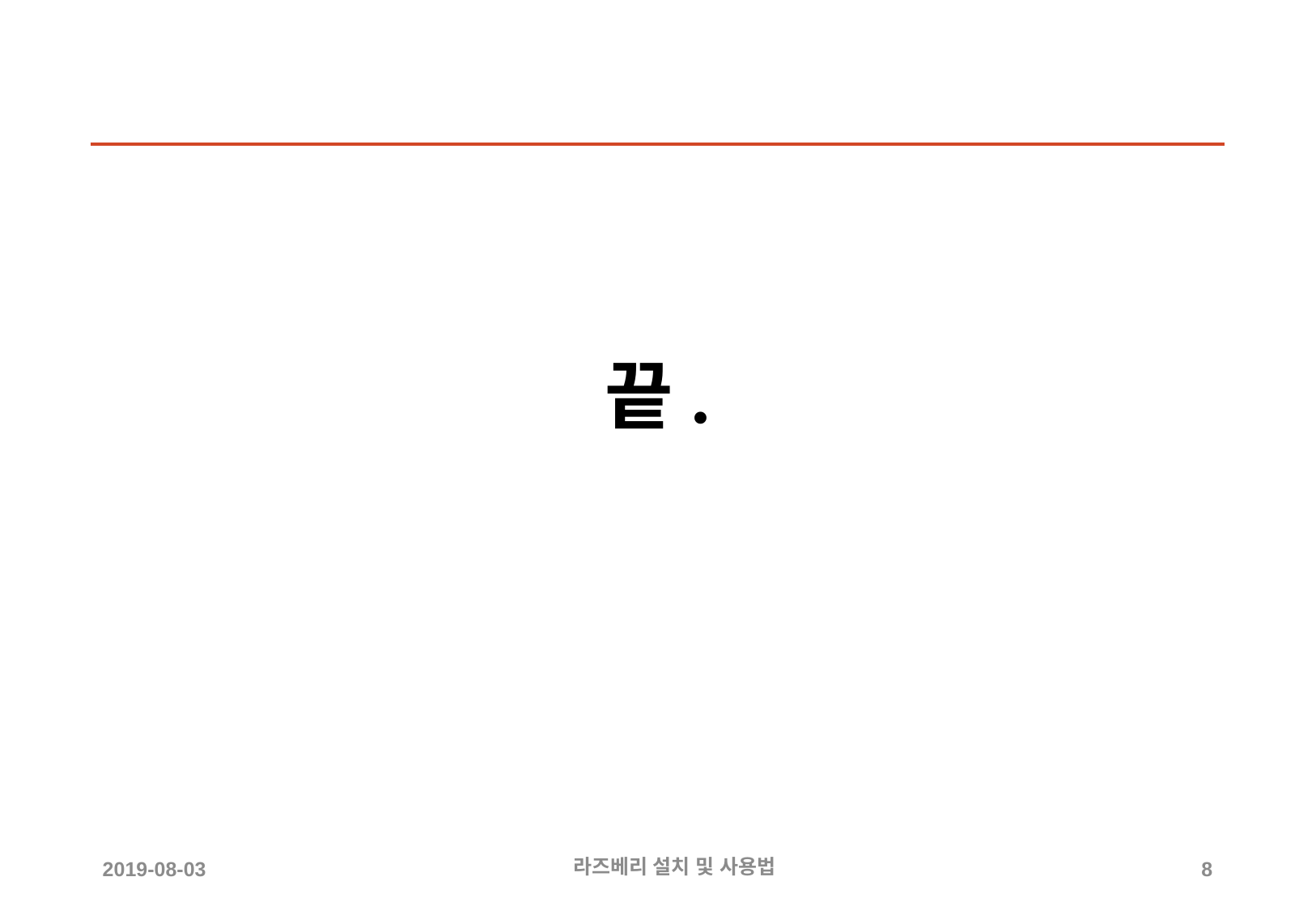

# 끝.
2019-08-03
라즈베리 설치 및 사용법
8